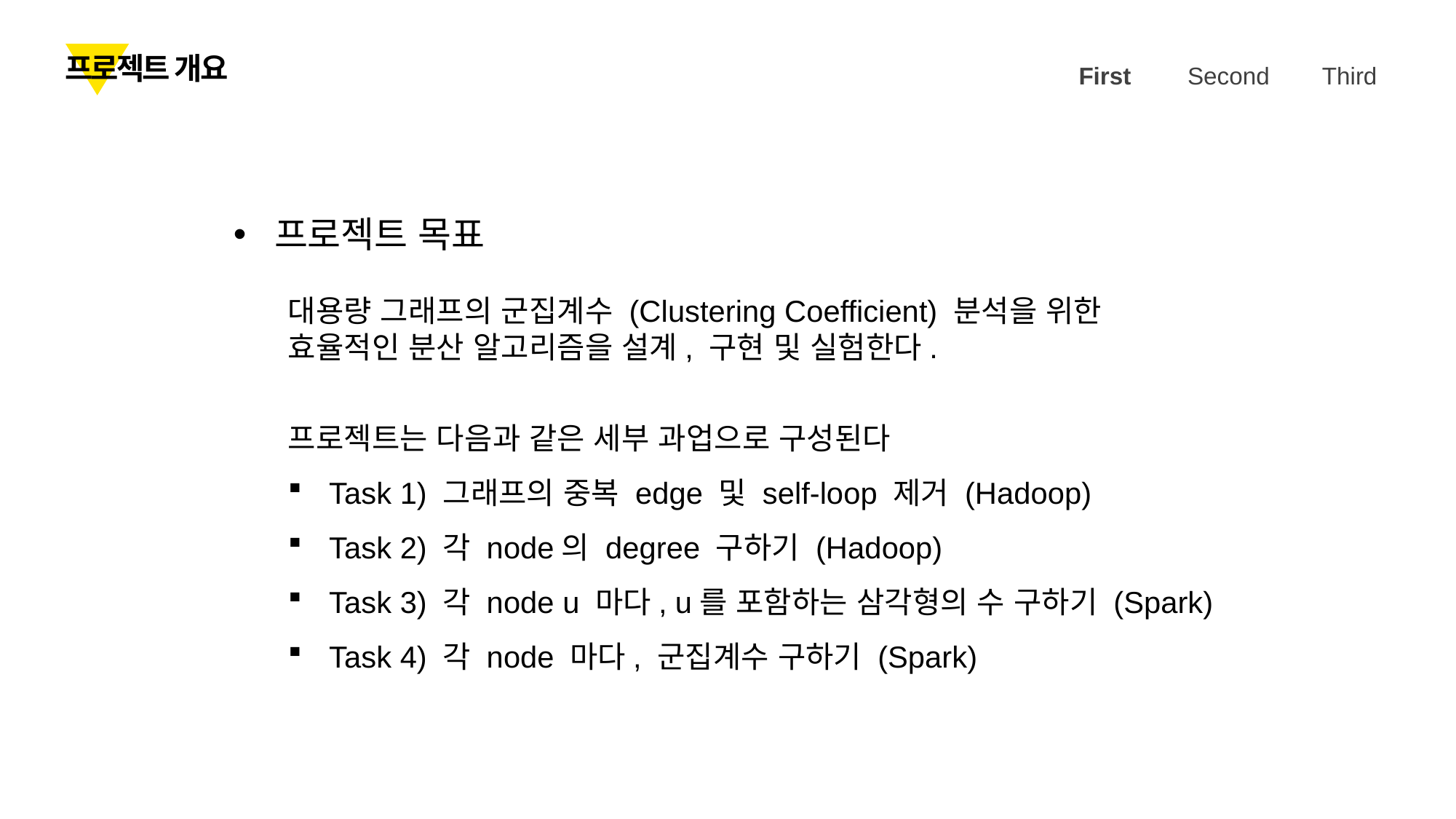

프로젝트 개요

First
Second
Third
프로젝트 목표
대용량 그래프의 군집계수 (Clustering Coefficient) 분석을 위한 효율적인 분산 알고리즘을 설계, 구현 및 실험한다.

프로젝트는 다음과 같은 세부 과업으로 구성된다
Task 1) 그래프의 중복 edge 및 self-loop 제거 (Hadoop)
Task 2) 각 node의 degree 구하기 (Hadoop)
Task 3) 각 node u 마다, u를 포함하는 삼각형의 수 구하기 (Spark)
Task 4) 각 node 마다, 군집계수 구하기 (Spark)